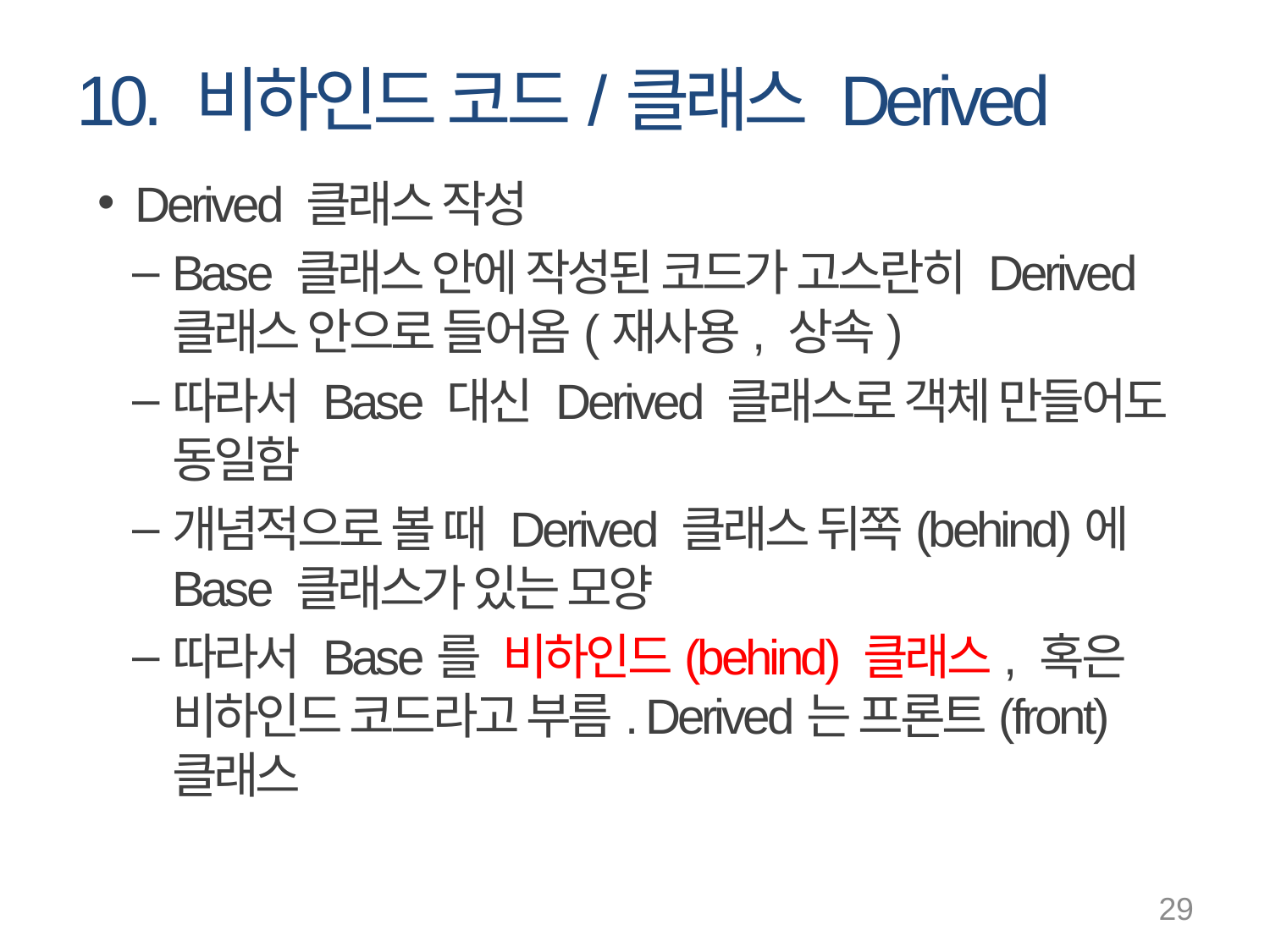

# 10. 비하인드 코드/클래스 Derived
Derived 클래스 작성
Base 클래스 안에 작성된 코드가 고스란히 Derived 클래스 안으로 들어옴(재사용, 상속)
따라서 Base 대신 Derived 클래스로 객체 만들어도 동일함
개념적으로 볼 때 Derived 클래스 뒤쪽(behind)에 Base 클래스가 있는 모양
따라서 Base를  비하인드(behind) 클래스, 혹은 비하인드 코드라고 부름. Derived는 프론트(front) 클래스
29